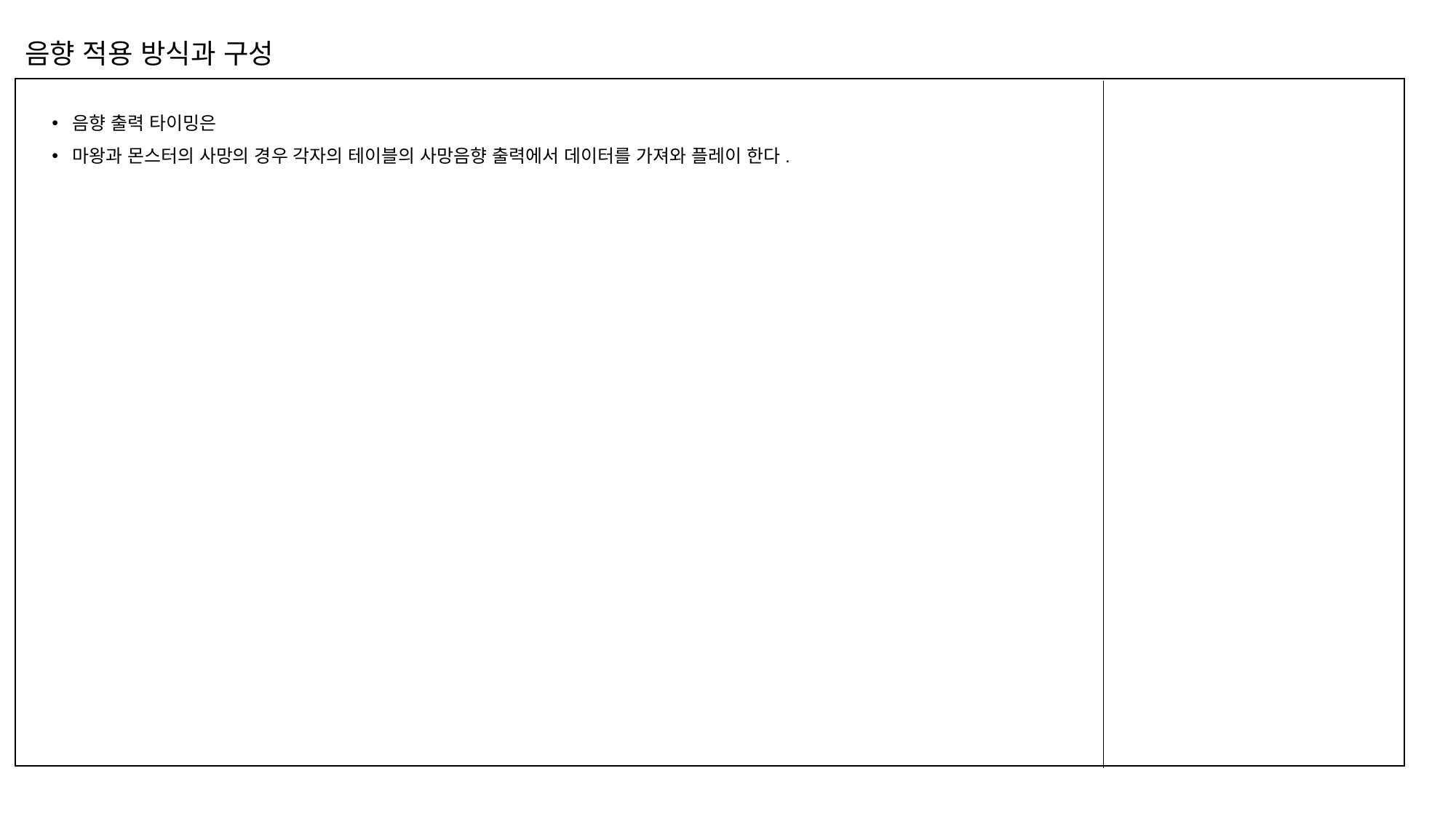

음향 적용 방식과 구성

음향 출력 타이밍은
마왕과 몬스터의 사망의 경우 각자의 테이블의 사망음향 출력에서 데이터를 가져와 플레이 한다.